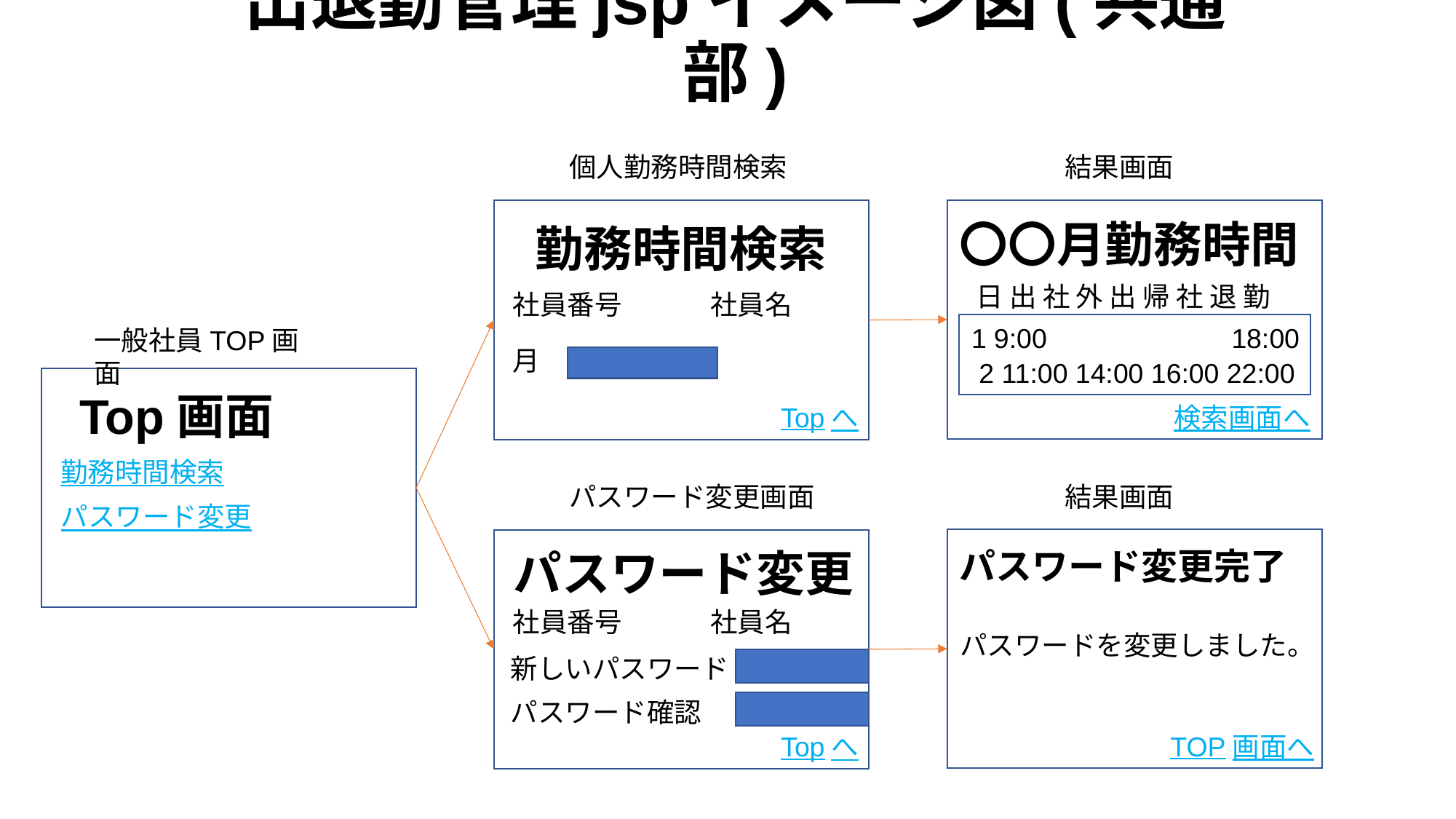

# 出退勤管理jspイメージ図(共通部)
個人勤務時間検索
結果画面

〇〇月勤務時間
勤務時間検索
日 出 社 外 出 帰 社 退 勤
社員名
社員番号

 1 9:00 　　　　　　18:00
一般社員TOP画面
月

 2 11:00 14:00 16:00 22:00

Top画面
検索画面へ
Topへ
勤務時間検索
パスワード変更画面
結果画面
パスワード変更

パスワード変更
パスワード変更完了
社員名
社員番号
パスワードを変更しました。
新しいパスワード

パスワード確認

TOP画面へ
Topへ